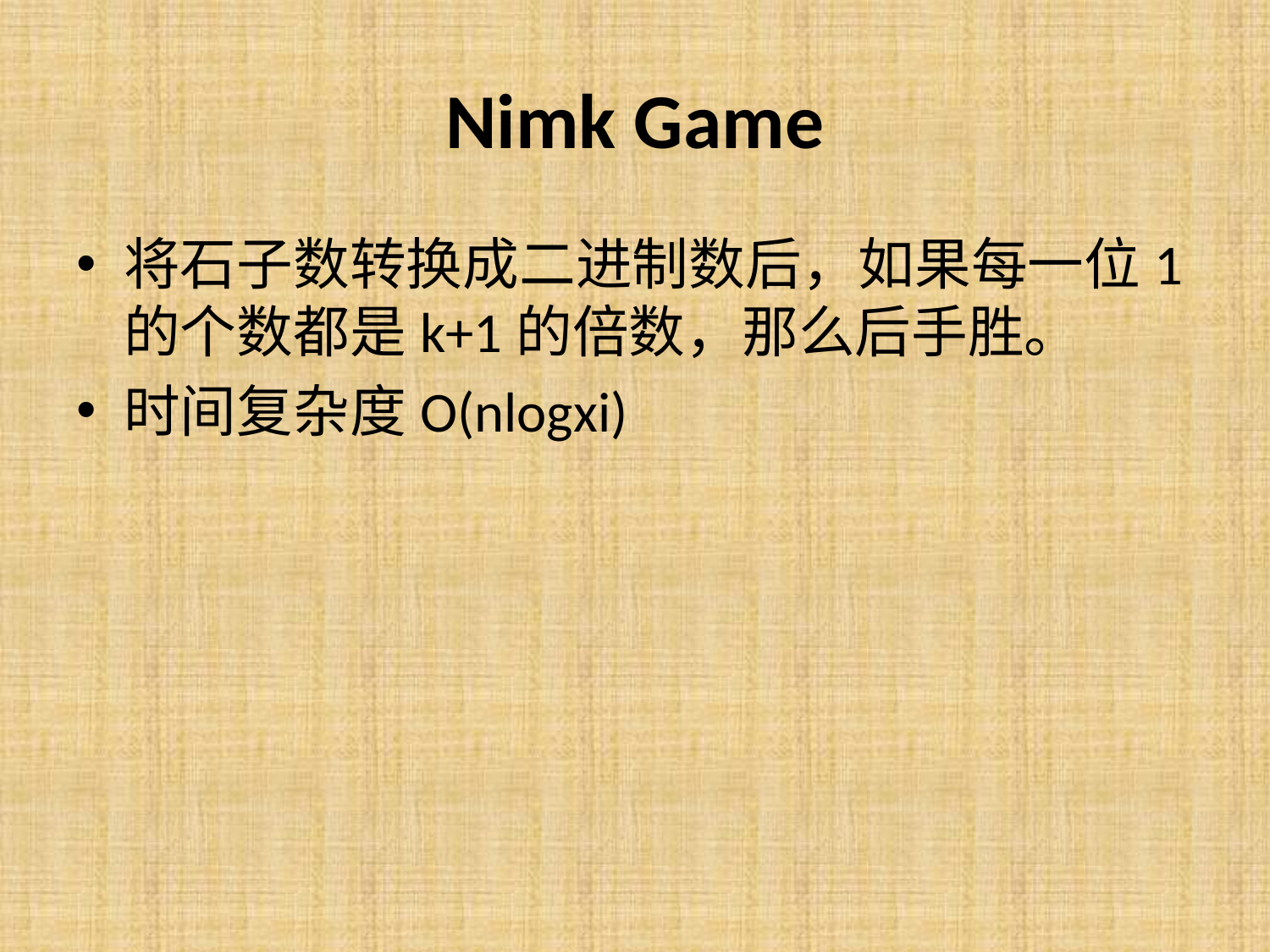

# Nimk Game
将石子数转换成二进制数后，如果每一位1的个数都是k+1的倍数，那么后手胜。
时间复杂度O(nlogxi)